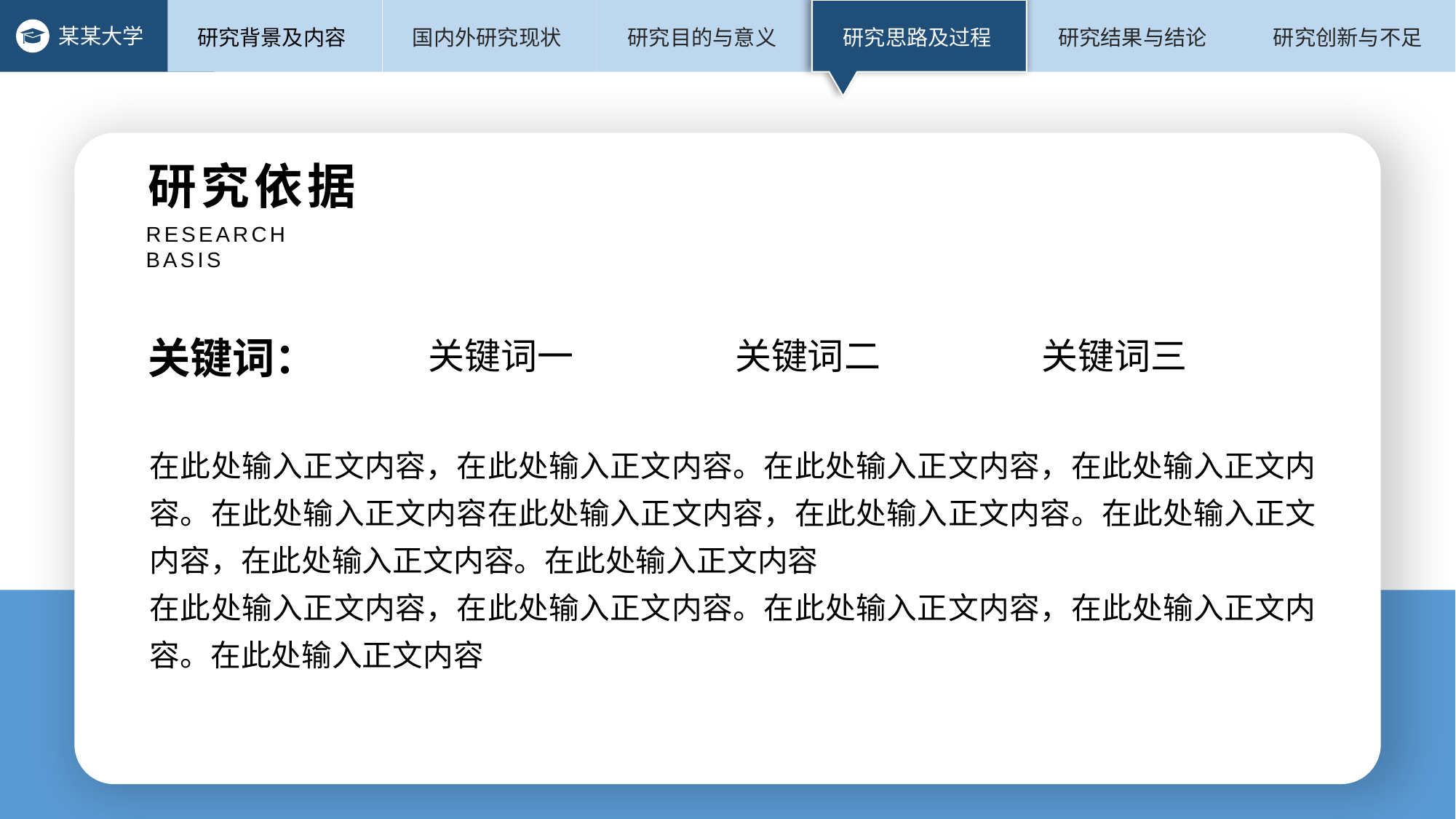

研究依据
RESEARCH BASIS
关键词：
关键词一
关键词二
关键词三
在此处输入正文内容，在此处输入正文内容。在此处输入正文内容，在此处输入正文内容。在此处输入正文内容在此处输入正文内容，在此处输入正文内容。在此处输入正文内容，在此处输入正文内容。在此处输入正文内容
在此处输入正文内容，在此处输入正文内容。在此处输入正文内容，在此处输入正文内容。在此处输入正文内容